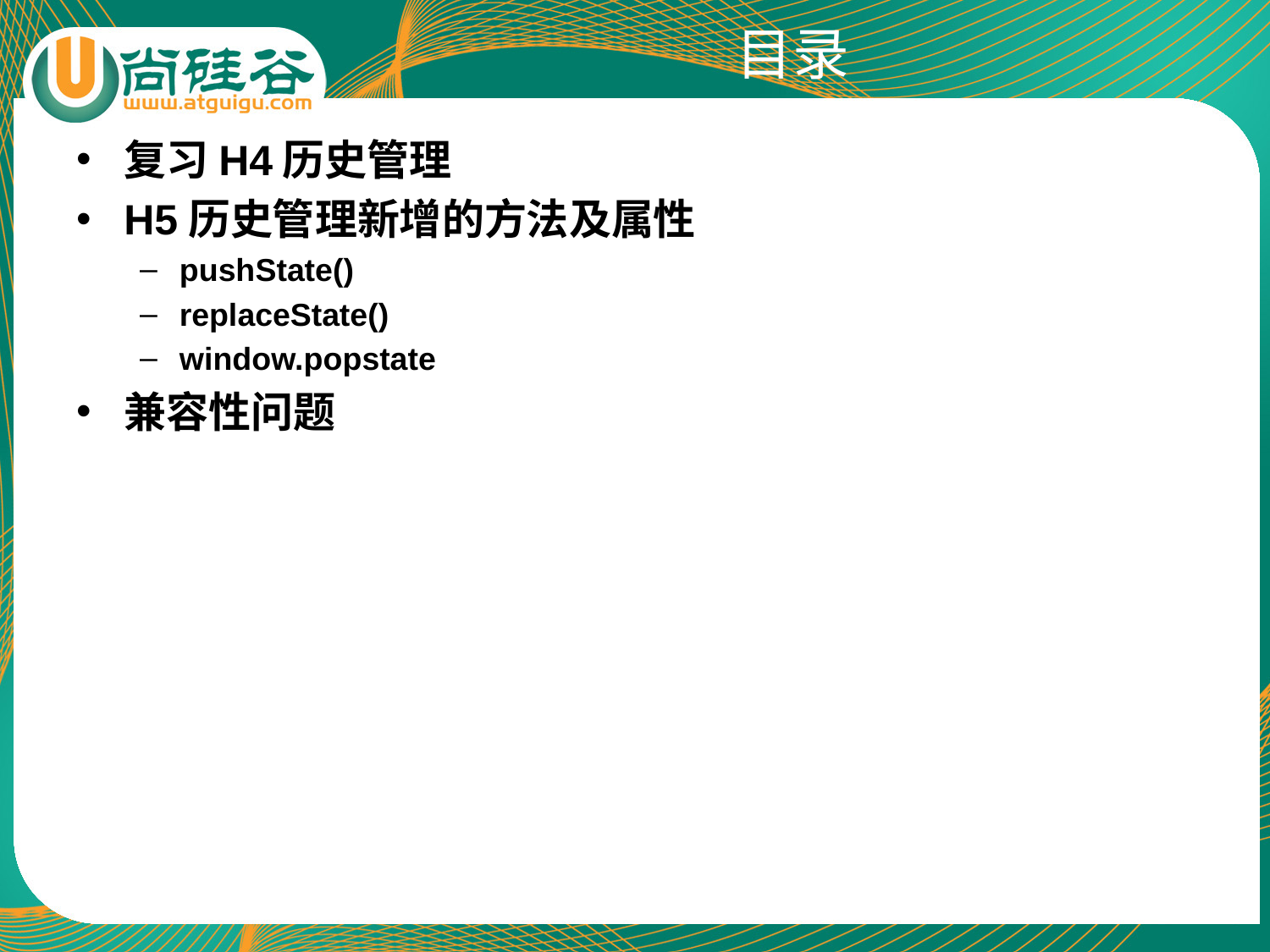

# 目录
复习H4历史管理
H5历史管理新增的方法及属性
pushState()
replaceState()
window.popstate
兼容性问题